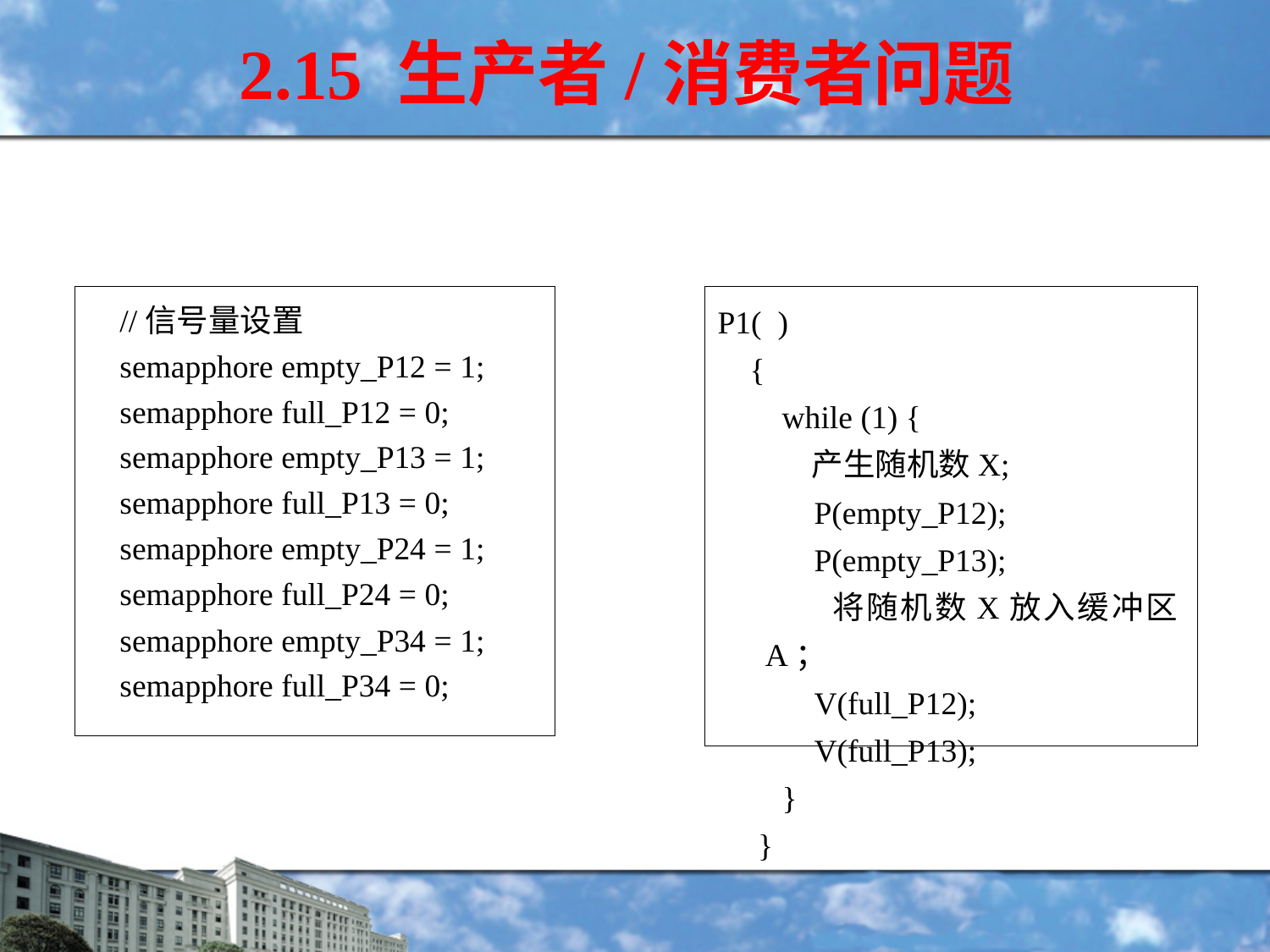

2.15 生产者/消费者问题
    //信号量设置
    semapphore empty_P12 = 1;
    semapphore full_P12 = 0;
    semapphore empty_P13 = 1;
    semapphore full_P13 = 0;
    semapphore empty_P24 = 1;
    semapphore full_P24 = 0;
    semapphore empty_P34 = 1;
    semapphore full_P34 = 0;

P1(  )
    {
        while (1) {
            产生随机数X;
            P(empty_P12);
            P(empty_P13);
           将随机数X放入缓冲区A；
            V(full_P12);
            V(full_P13);
        }
     }